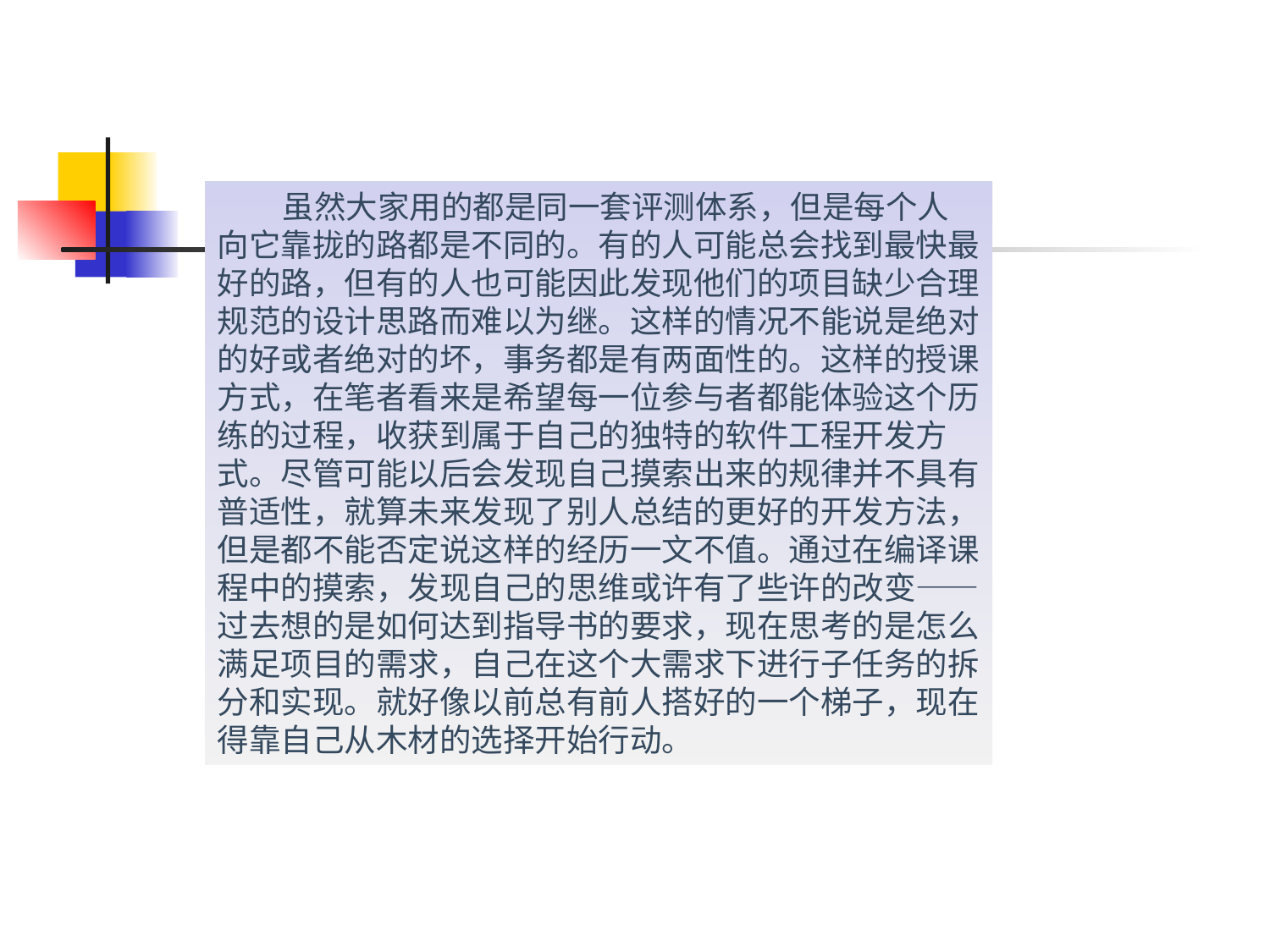

虽然大家用的都是同一套评测体系，但是每个人向它靠拢的路都是不同的。有的人可能总会找到最快最好的路，但有的人也可能因此发现他们的项目缺少合理规范的设计思路而难以为继。这样的情况不能说是绝对的好或者绝对的坏，事务都是有两面性的。这样的授课方式，在笔者看来是希望每一位参与者都能体验这个历练的过程，收获到属于自己的独特的软件工程开发方式。尽管可能以后会发现自己摸索出来的规律并不具有普适性，就算未来发现了别人总结的更好的开发方法，但是都不能否定说这样的经历一文不值。通过在编译课程中的摸索，发现自己的思维或许有了些许的改变——过去想的是如何达到指导书的要求，现在思考的是怎么满足项目的需求，自己在这个大需求下进行子任务的拆分和实现。就好像以前总有前人搭好的一个梯子，现在得靠自己从木材的选择开始行动。